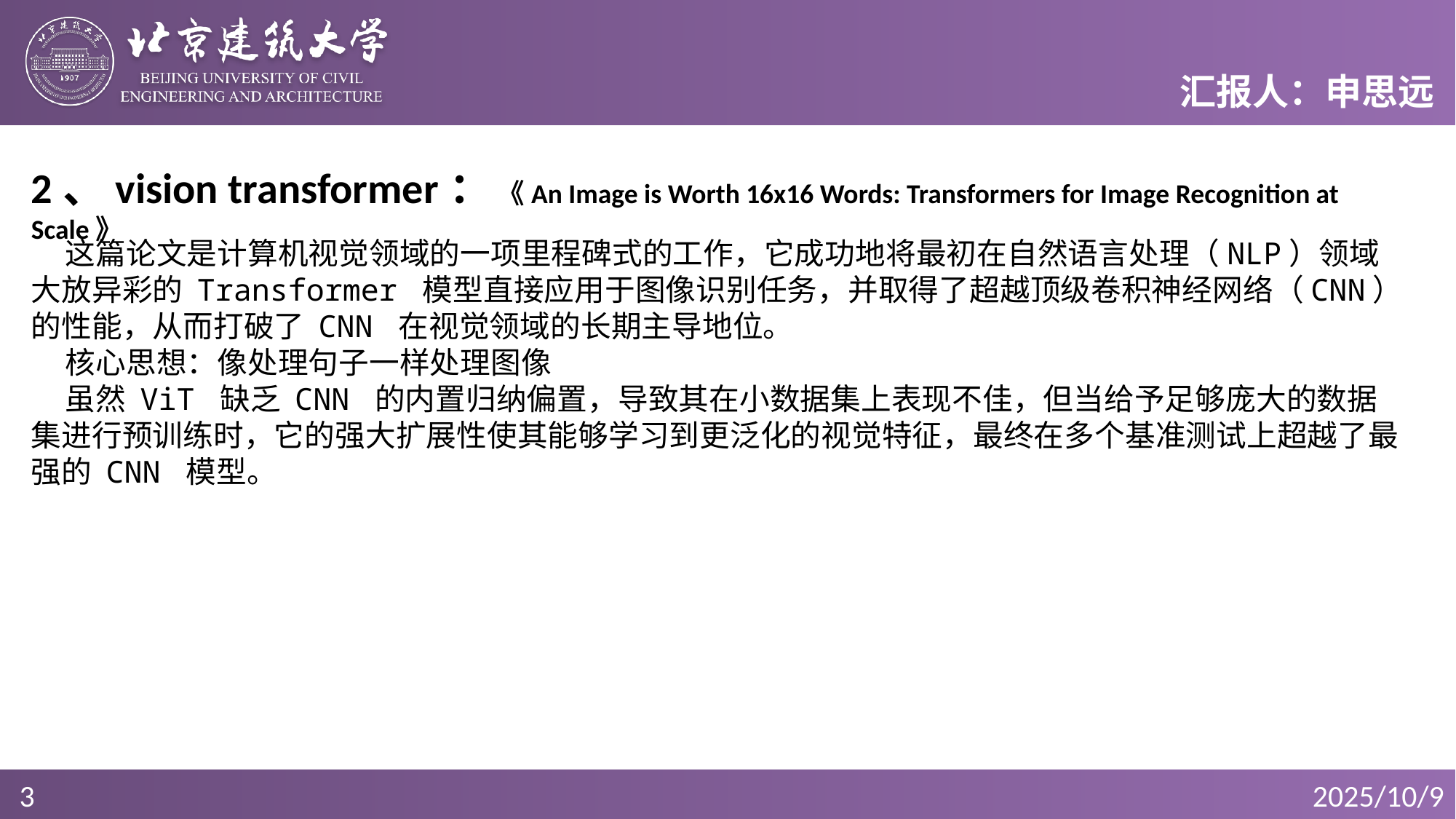

2、vision transformer： 《An Image is Worth 16x16 Words: Transformers for Image Recognition at Scale》

    这篇论文是计算机视觉领域的一项里程碑式的工作，它成功地将最初在自然语言处理（NLP）领域大放异彩的 Transformer 模型直接应用于图像识别任务，并取得了超越顶级卷积神经网络（CNN）的性能，从而打破了 CNN 在视觉领域的长期主导地位。
    核心思想：像处理句子一样处理图像
    虽然 ViT 缺乏 CNN 的内置归纳偏置，导致其在小数据集上表现不佳，但当给予足够庞大的数据集进行预训练时，它的强大扩展性使其能够学习到更泛化的视觉特征，最终在多个基准测试上超越了最强的 CNN 模型。